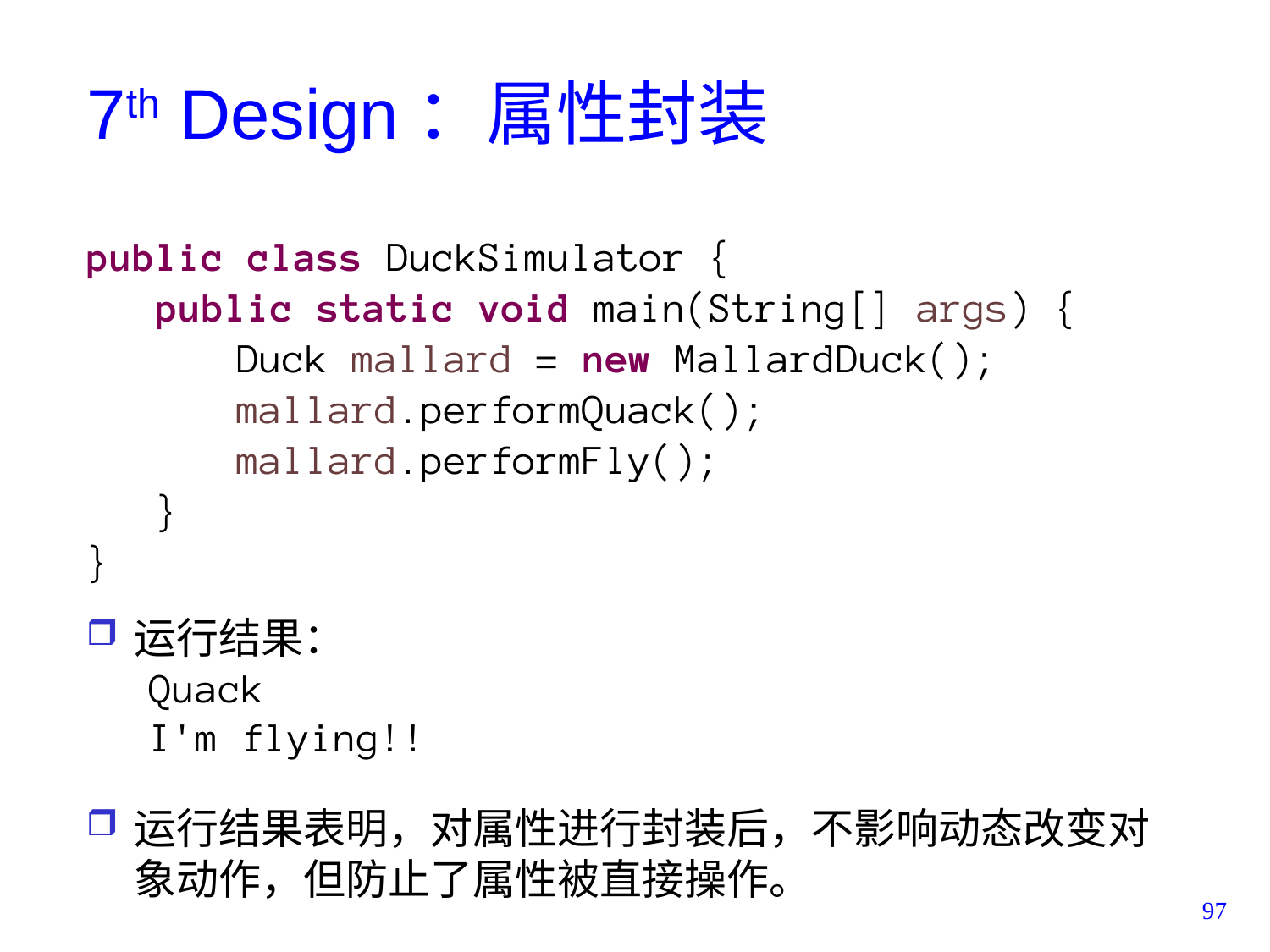

# 7th Design：属性封装
public class DuckSimulator {
   public static void main(String[] args) {
	 Duck mallard = new MallardDuck();
	 mallard.performQuack();
	 mallard.performFly();
   }
}

运行结果：
Quack
I'm flying!!
运行结果表明，对属性进行封装后，不影响动态改变对象动作，但防止了属性被直接操作。
97